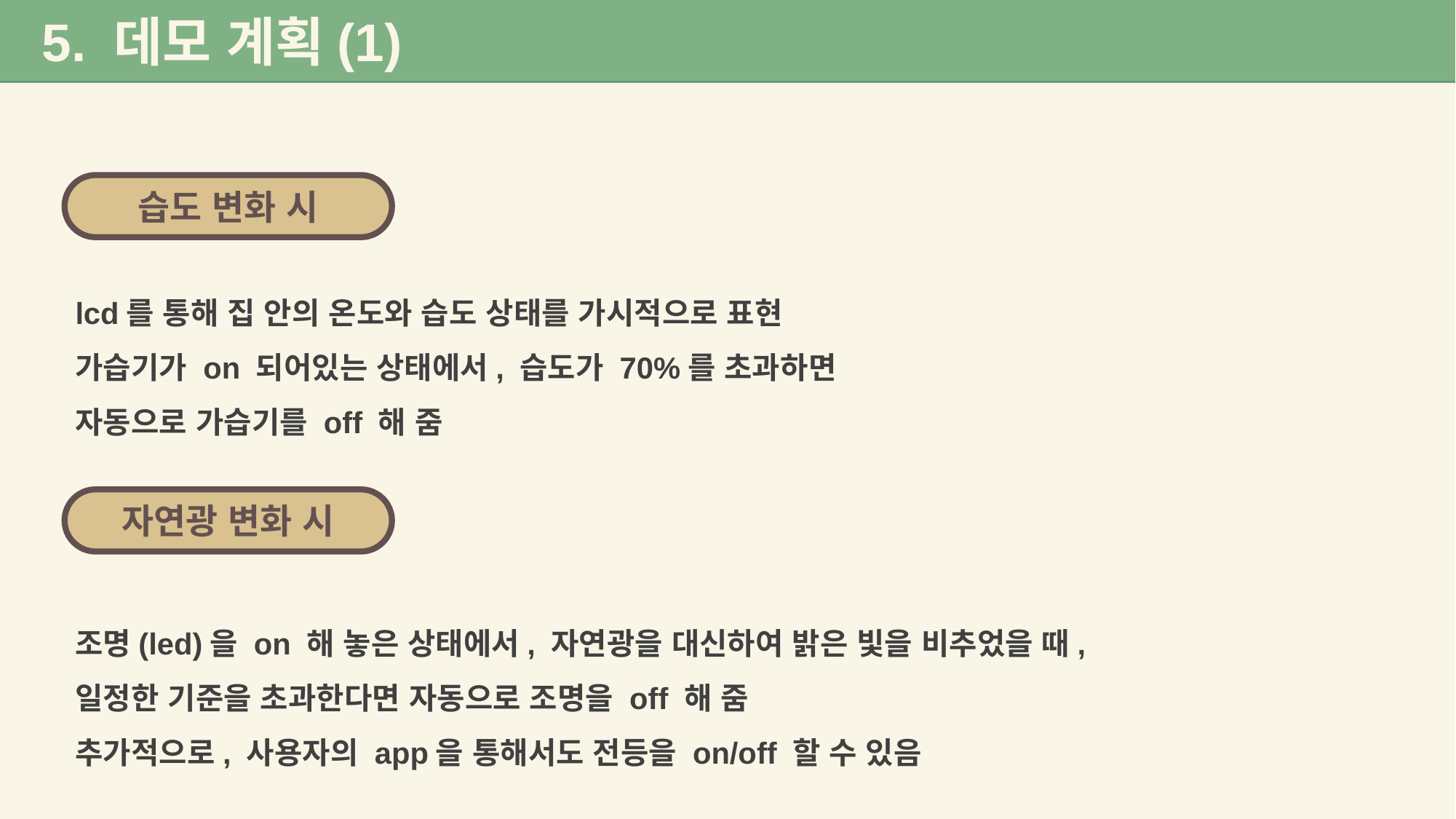

5. 데모 계획(1)
습도 변화 시
lcd를 통해 집 안의 온도와 습도 상태를 가시적으로 표현
가습기가 on 되어있는 상태에서, 습도가 70%를 초과하면
자동으로 가습기를 off 해 줌
자연광 변화 시
조명(led)을 on 해 놓은 상태에서, 자연광을 대신하여 밝은 빛을 비추었을 때,
일정한 기준을 초과한다면 자동으로 조명을 off 해 줌
추가적으로, 사용자의 app을 통해서도 전등을 on/off 할 수 있음